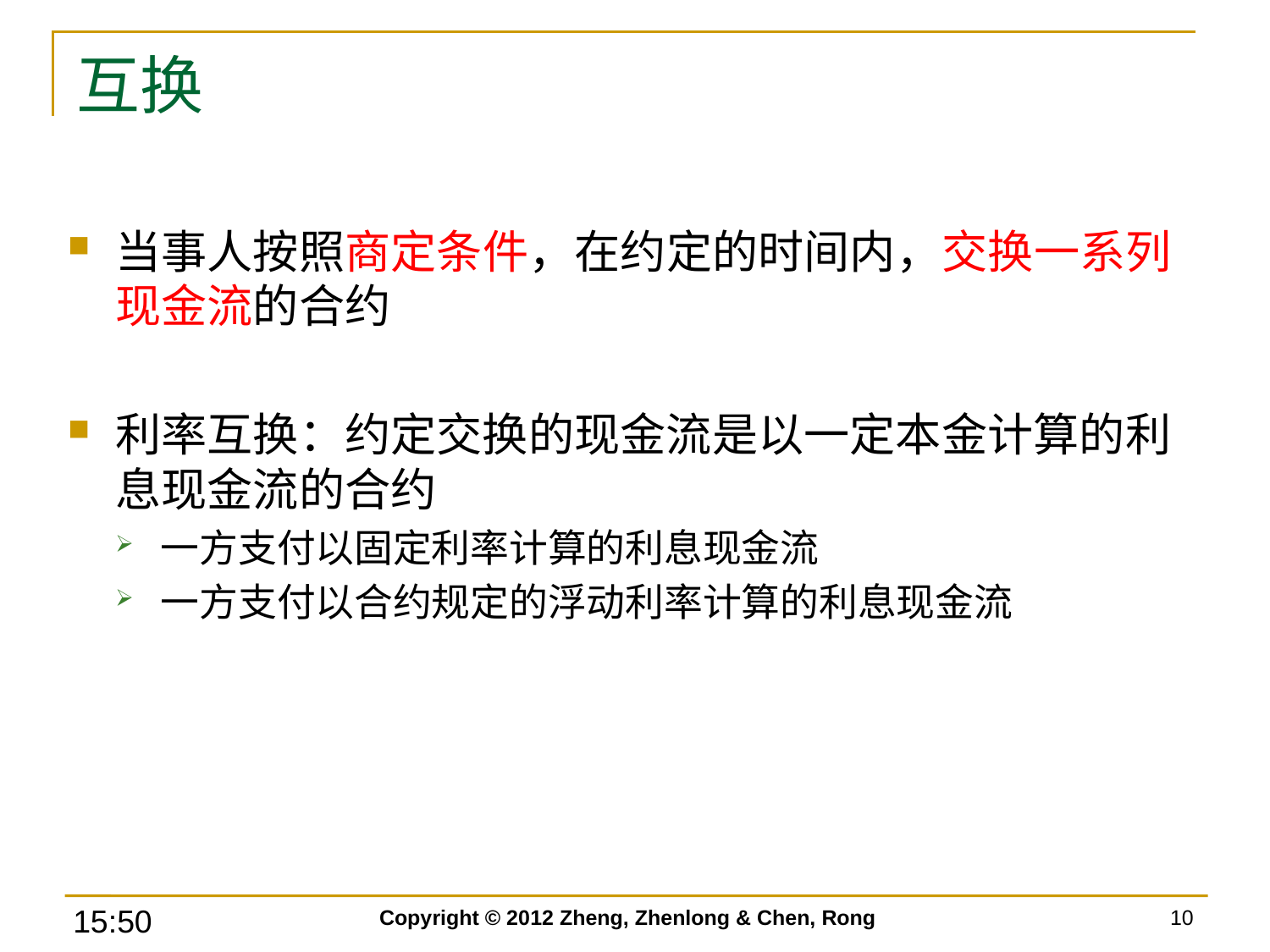

# 互换
当事人按照商定条件，在约定的时间内，交换一系列现金流的合约

利率互换：约定交换的现金流是以一定本金计算的利息现金流的合约
一方支付以固定利率计算的利息现金流
一方支付以合约规定的浮动利率计算的利息现金流

Copyright © 2012 Zheng, Zhenlong & Chen, Rong
10